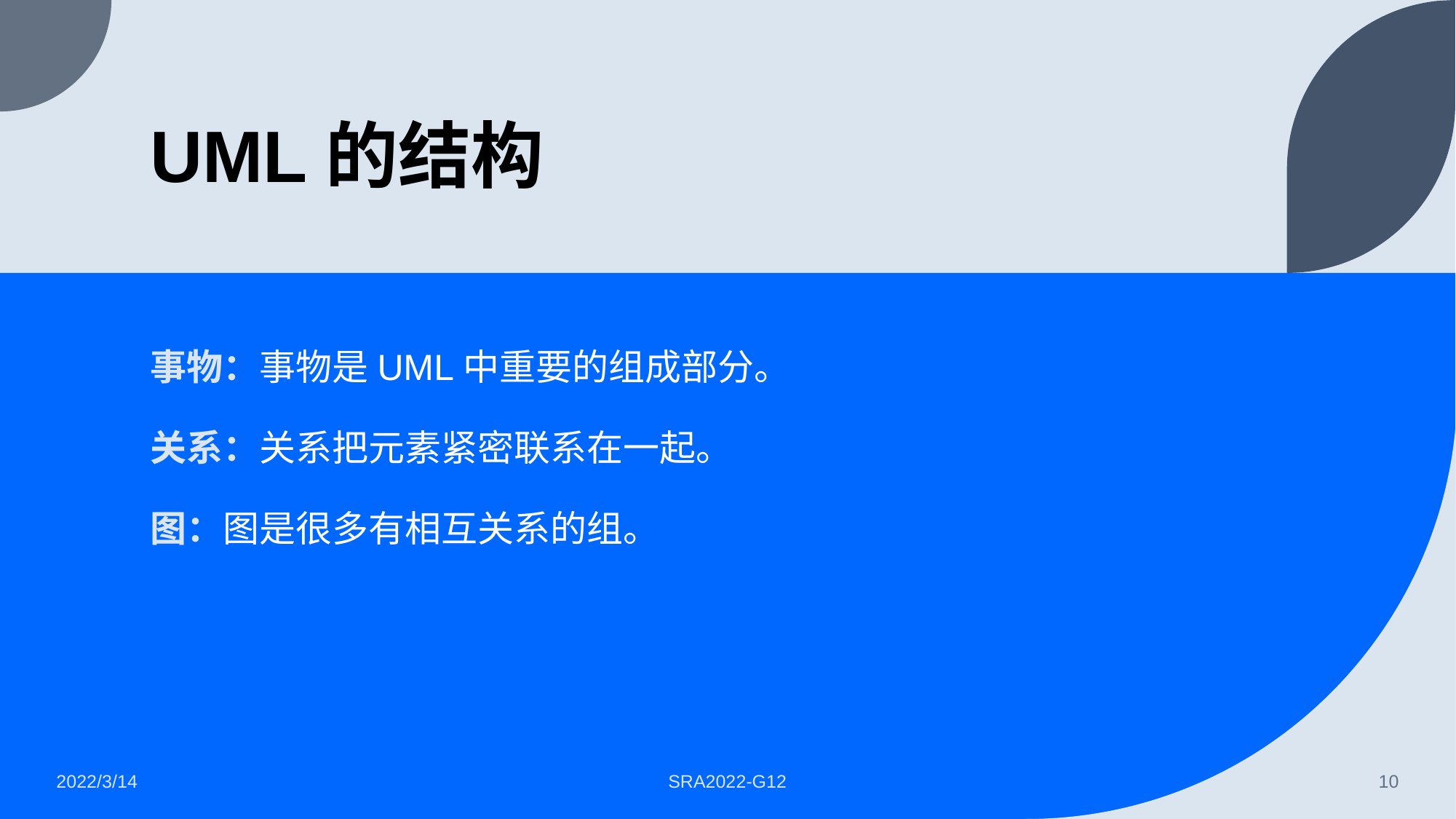

# UML的结构
事物：事物是UML中重要的组成部分。
关系：关系把元素紧密联系在一起。
图：图是很多有相互关系的组。

2022/3/14
SRA2022-G12
10